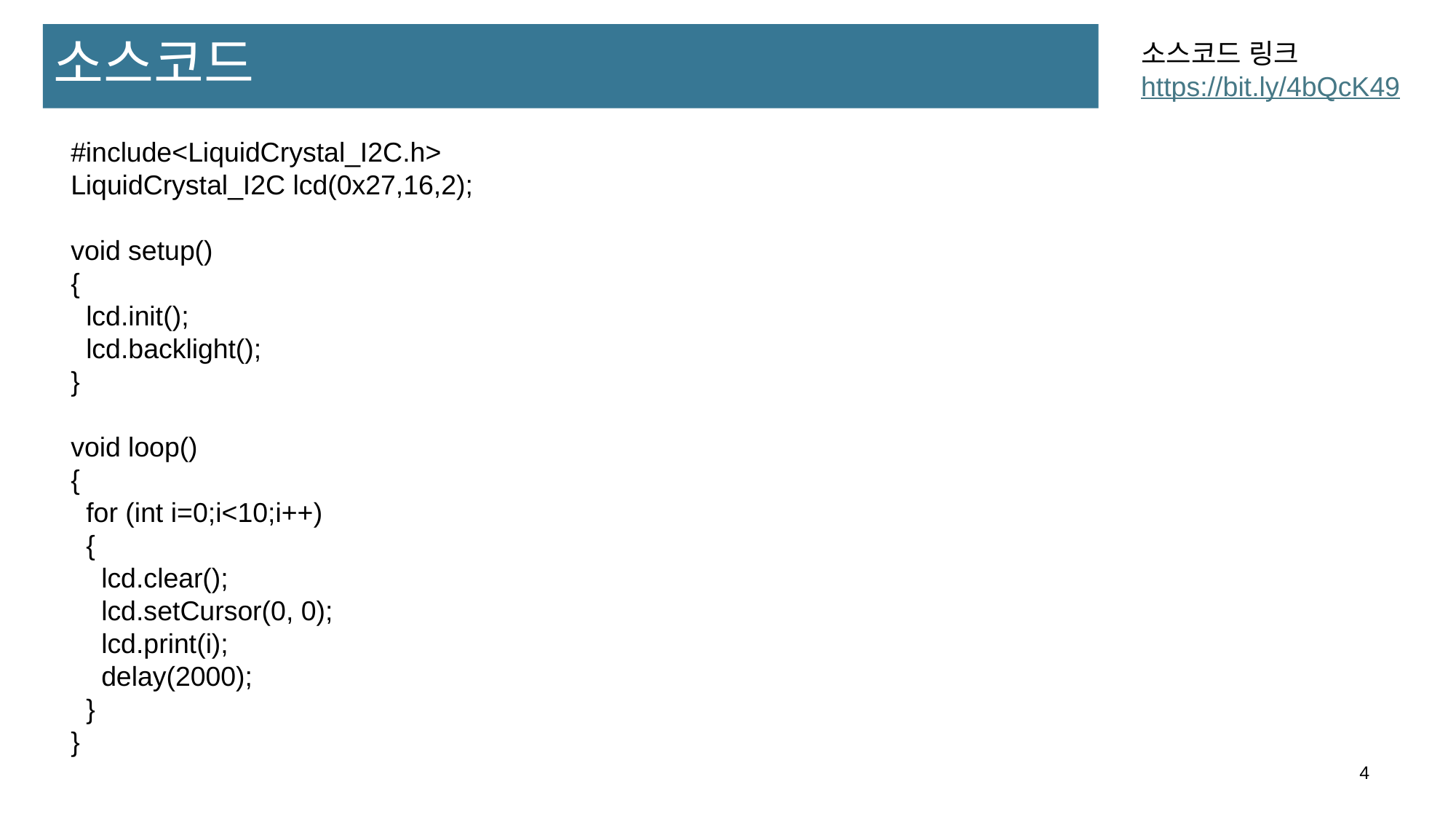

소스코드
소스코드 링크
https://bit.ly/4bQcK49
#include<LiquidCrystal_I2C.h>
LiquidCrystal_I2C lcd(0x27,16,2);
void setup()
{
  lcd.init();
  lcd.backlight();
}
void loop()
{
  for (int i=0;i<10;i++)
  {
    lcd.clear();
    lcd.setCursor(0, 0);
    lcd.print(i);
    delay(2000);
  }
}